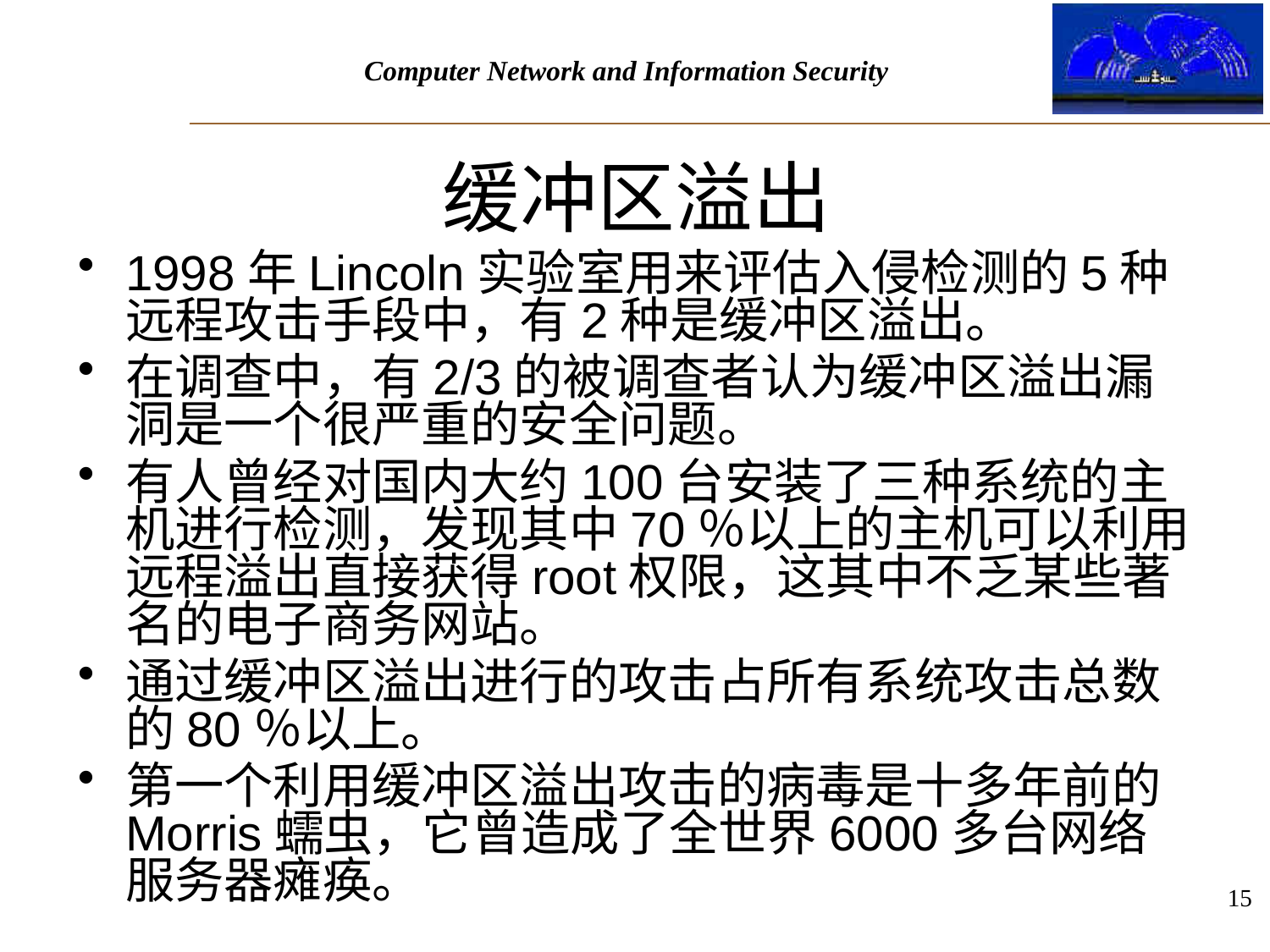

# 缓冲区溢出
1998年Lincoln实验室用来评估入侵检测的5种远程攻击手段中，有2种是缓冲区溢出。
在调查中，有2/3的被调查者认为缓冲区溢出漏洞是一个很严重的安全问题。
有人曾经对国内大约100台安装了三种系统的主机进行检测，发现其中70％以上的主机可以利用远程溢出直接获得root权限，这其中不乏某些著名的电子商务网站。
通过缓冲区溢出进行的攻击占所有系统攻击总数的80％以上。
第一个利用缓冲区溢出攻击的病毒是十多年前的Morris蠕虫，它曾造成了全世界6000多台网络服务器瘫痪。
15